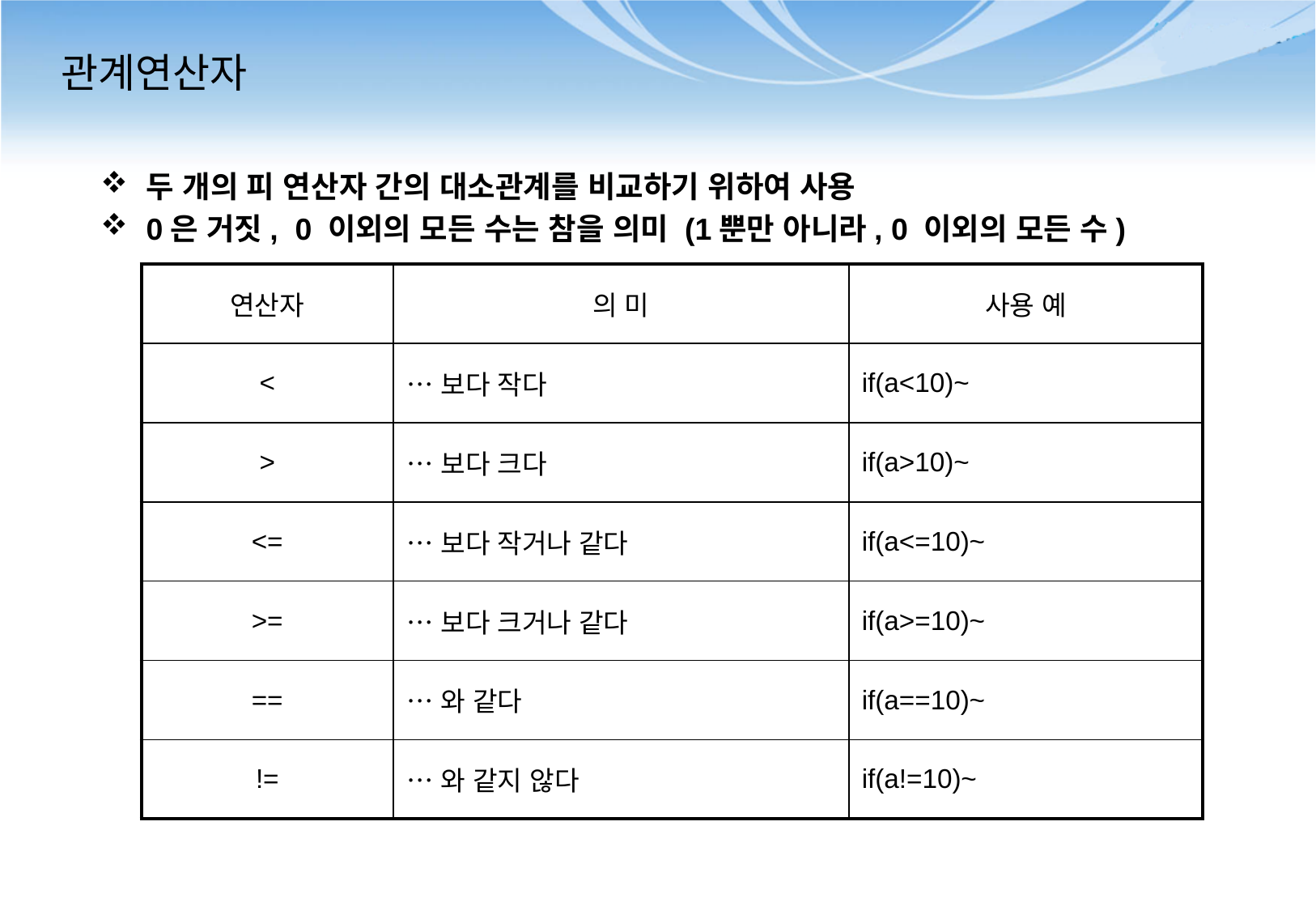

# 관계연산자
두 개의 피 연산자 간의 대소관계를 비교하기 위하여 사용
0은 거짓,  0 이외의 모든 수는 참을 의미 (1뿐만 아니라, 0 이외의 모든 수)
| 연산자 | 의 미 | 사용 예 |
| --- | --- | --- |
| < | …보다 작다 | if(a<10)~ |
| > | …보다 크다 | if(a>10)~ |
| <= | …보다 작거나 같다 | if(a<=10)~ |
| >= | …보다 크거나 같다 | if(a>=10)~ |
| == | …와 같다 | if(a==10)~ |
| != | …와 같지 않다 | if(a!=10)~ |